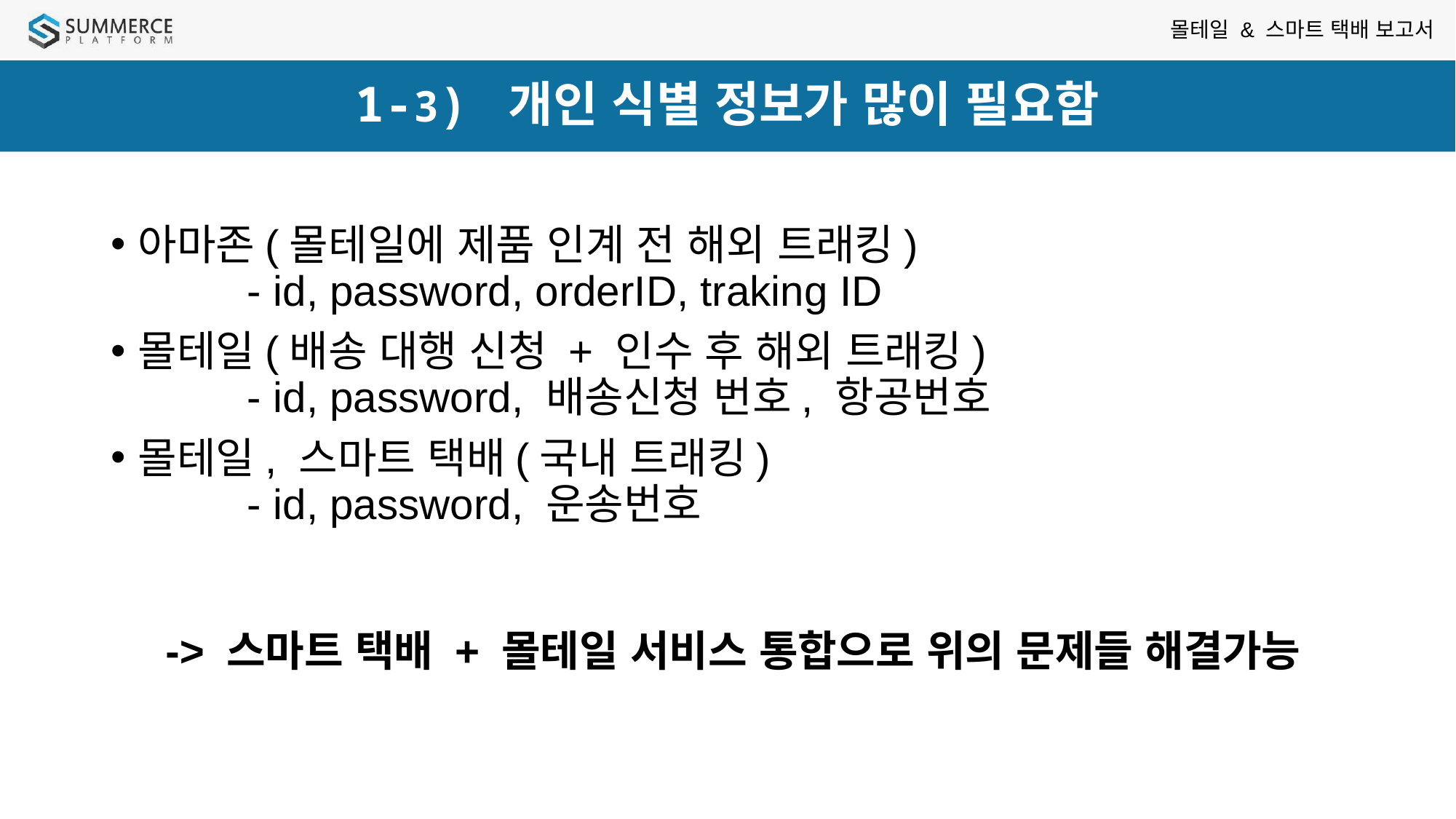

# 1-3) 개인 식별 정보가 많이 필요함
아마존(몰테일에 제품 인계 전 해외 트래킹)
	- id, password, orderID, traking ID
몰테일(배송 대행 신청 + 인수 후 해외 트래킹)
	- id, password, 배송신청 번호, 항공번호
몰테일, 스마트 택배(국내 트래킹)
	- id, password, 운송번호
-> 스마트 택배 + 몰테일 서비스 통합으로 위의 문제들 해결가능